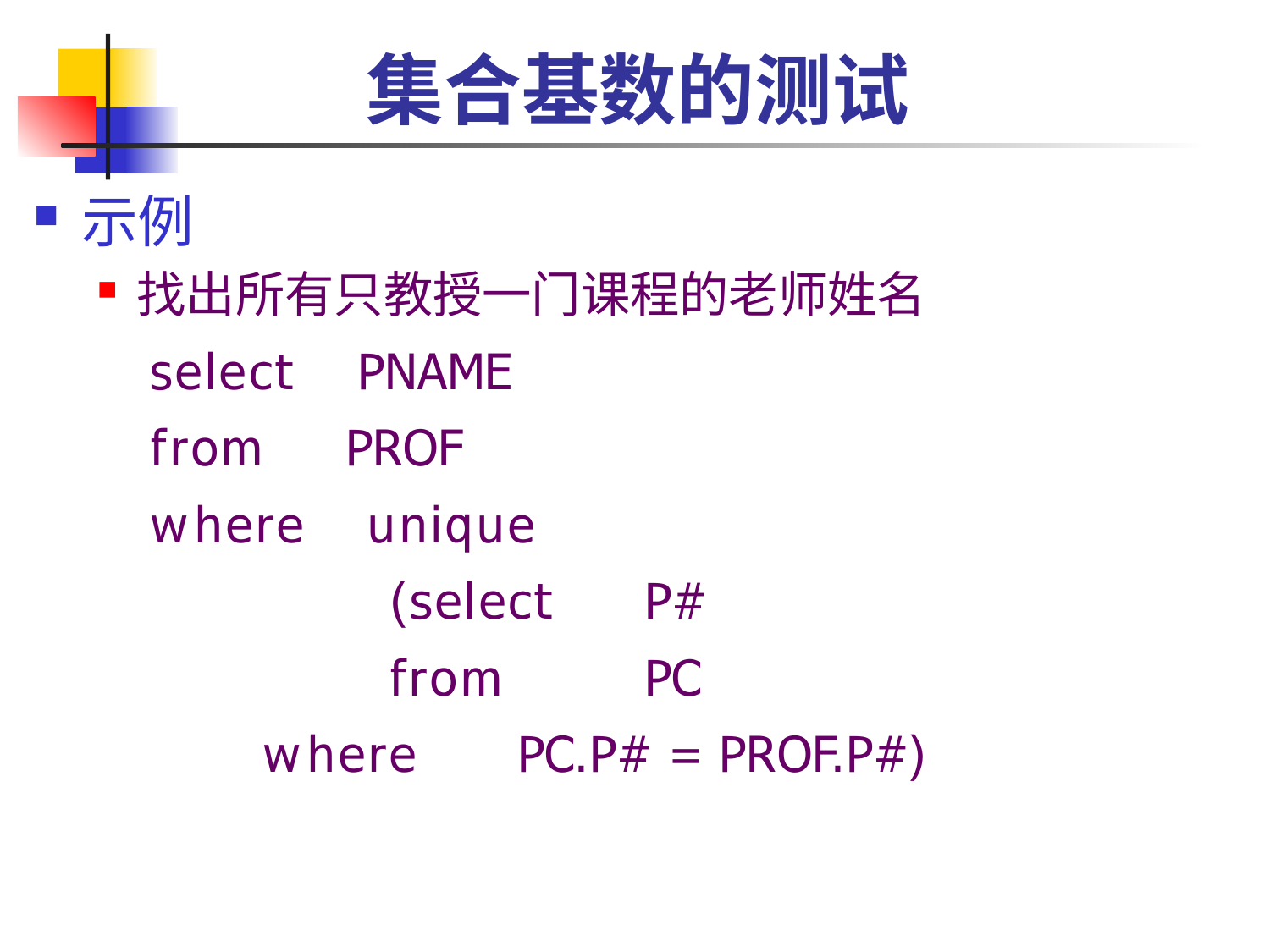

# 集合基数的测试
示例
找出所有只教授一门课程的老师姓名
	 select    PNAME
	 from     PROF
 	 where    unique
			(select    	P#
			from       	PC
	  	where     	PC.P# = PROF.P#)